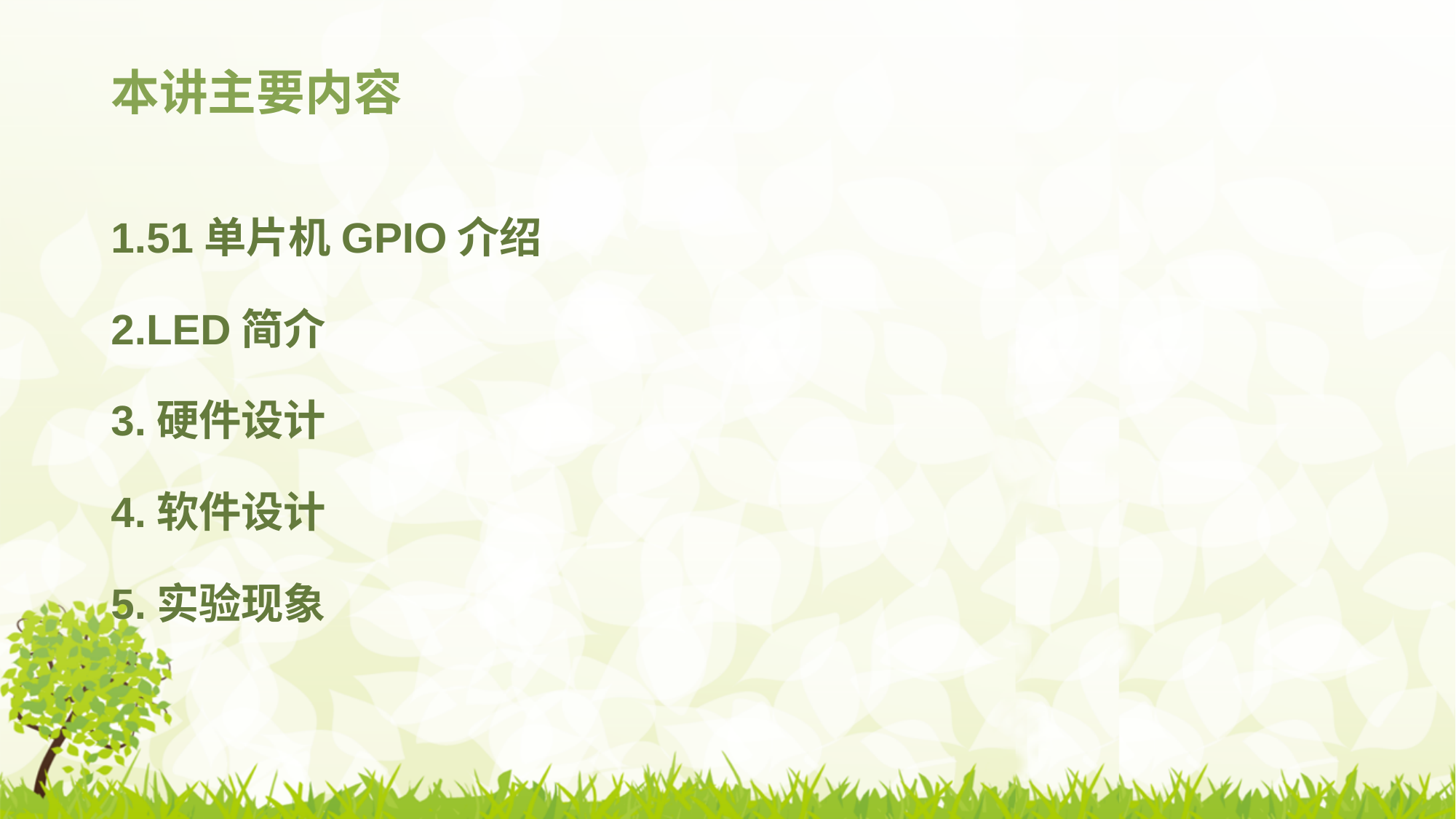

# 本讲主要内容
1.51单片机GPIO介绍
2.LED简介
3.硬件设计
4.软件设计
5.实验现象